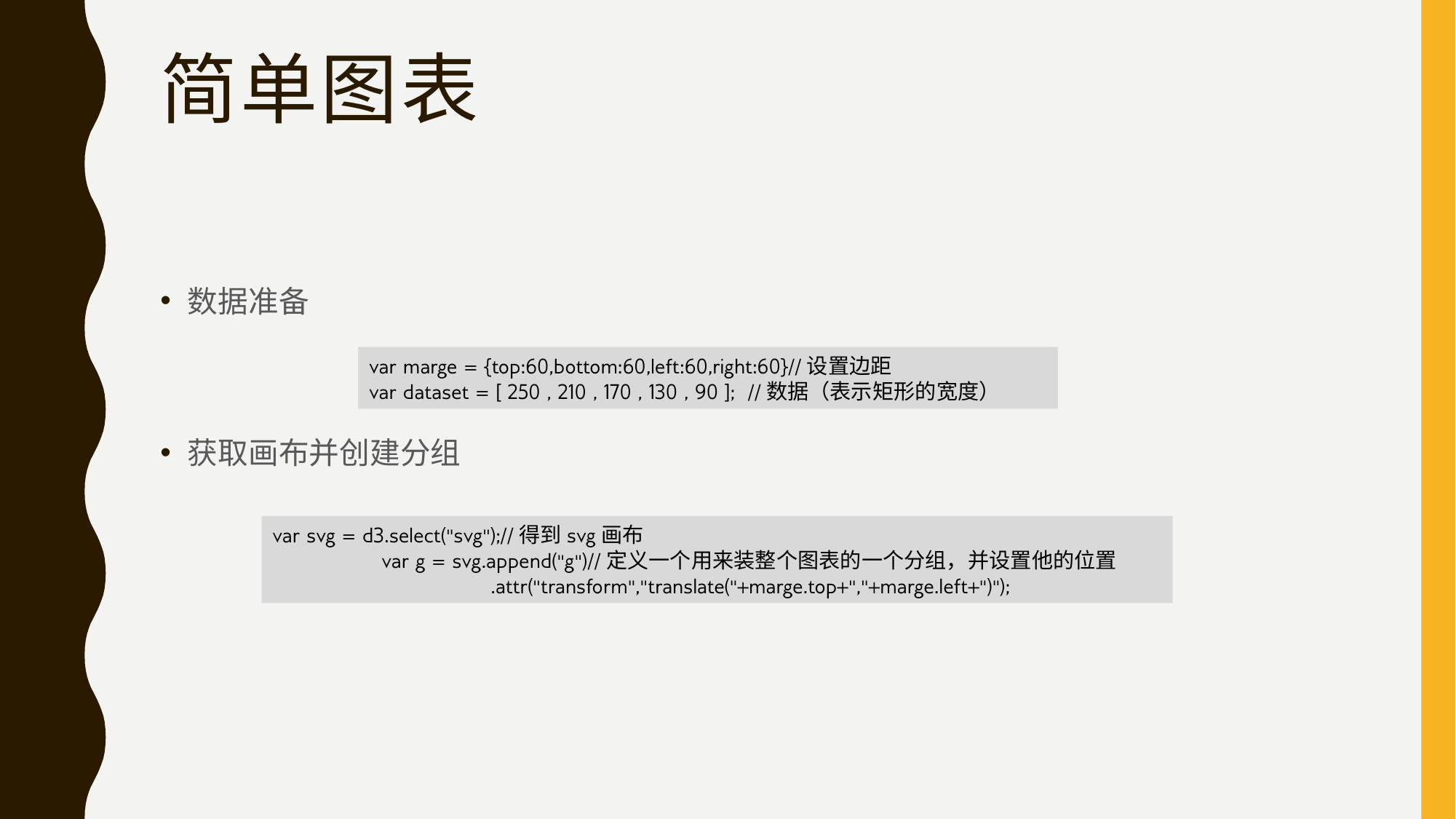

# 简单图表
数据准备

获取画布并创建分组

var marge = {top:60,bottom:60,left:60,right:60}//设置边距
var dataset = [ 250 , 210 , 170 , 130 , 90 ];  //数据（表示矩形的宽度）
var svg = d3.select("svg");//得到svg画布
    	var g = svg.append("g")//定义一个用来装整个图表的一个分组，并设置他的位置
    		.attr("transform","translate("+marge.top+","+marge.left+")");